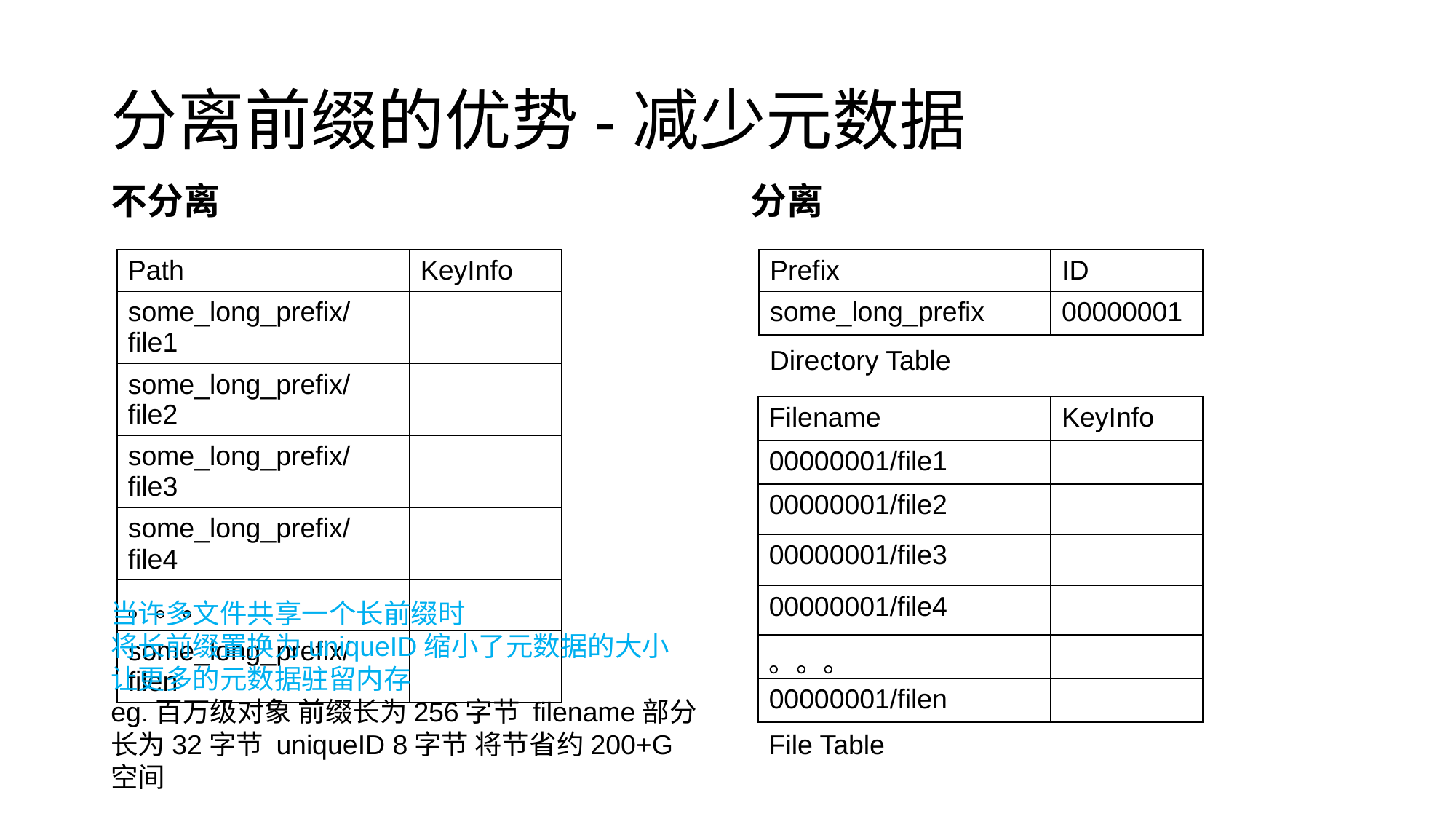

# 分离前缀的优势-减少元数据
不分离
分离
| Path | KeyInfo |
| --- | --- |
| some\_long\_prefix/file1 |  |
| some\_long\_prefix/file2 |  |
| some\_long\_prefix/file3 |  |
| some\_long\_prefix/file4 |  |
| 。。。 |  |
| some\_long\_prefix/filen |  |
| Prefix | ID |
| --- | --- |
| some\_long\_prefix | 00000001 |
Directory Table
| Filename | KeyInfo |
| --- | --- |
| 00000001/file1 |  |
| 00000001/file2 |  |
| 00000001/file3 |  |
| 00000001/file4 |  |
| 。。。 |  |
| 00000001/filen |  |
当许多文件共享一个长前缀时
将长前缀置换为uniqueID缩小了元数据的大小
让更多的元数据驻留内存
eg.百万级对象 前缀长为256字节 filename部分长为32字节 uniqueID 8字节 将节省约200+G空间
File Table